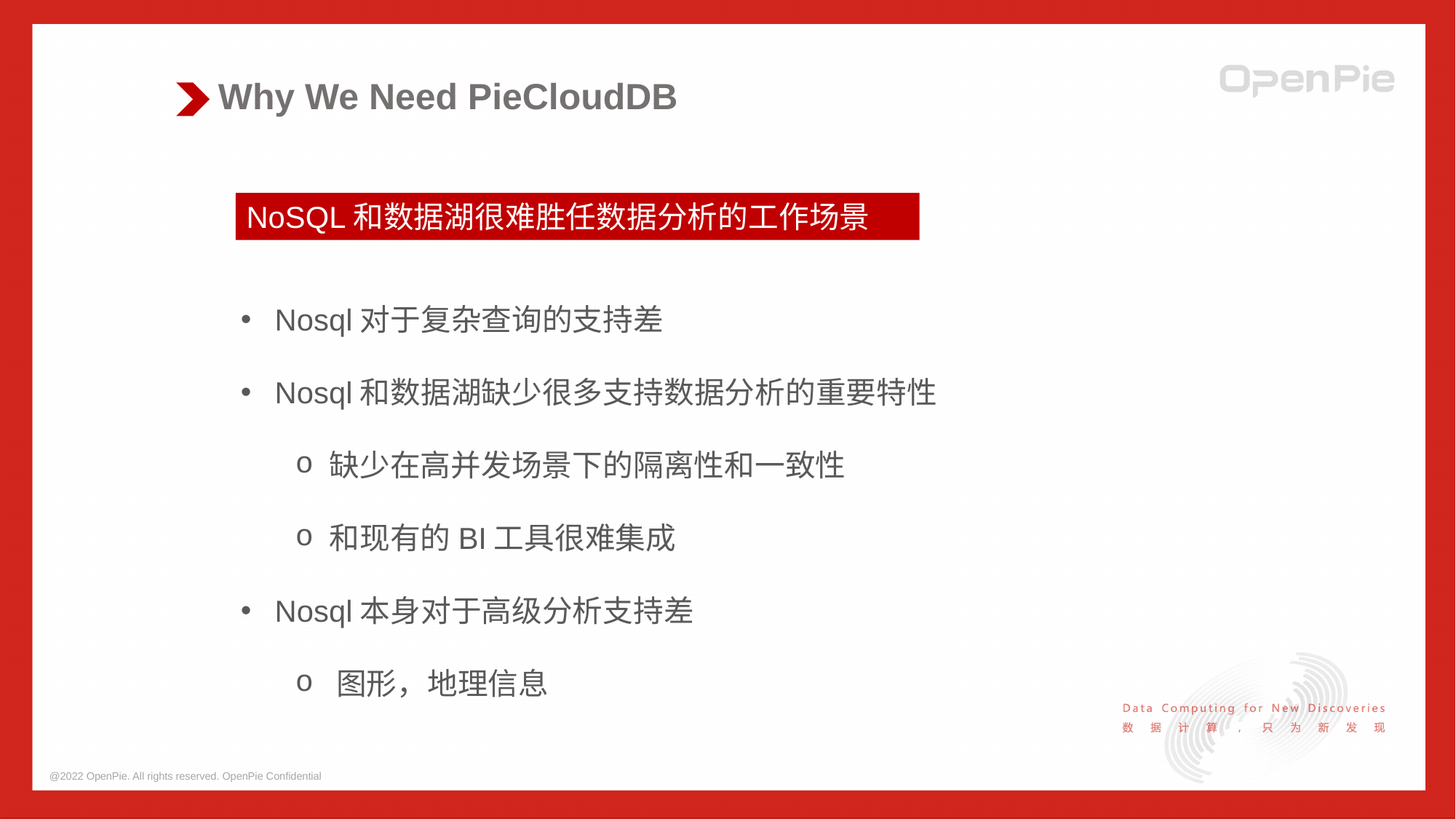

Why We Need PieCloudDB

NoSQL和数据湖很难胜任数据分析的工作场景
Nosql对于复杂查询的支持差
Nosql和数据湖缺少很多支持数据分析的重要特性
缺少在高并发场景下的隔离性和一致性
和现有的BI工具很难集成
Nosql本身对于高级分析支持差
图形，地理信息